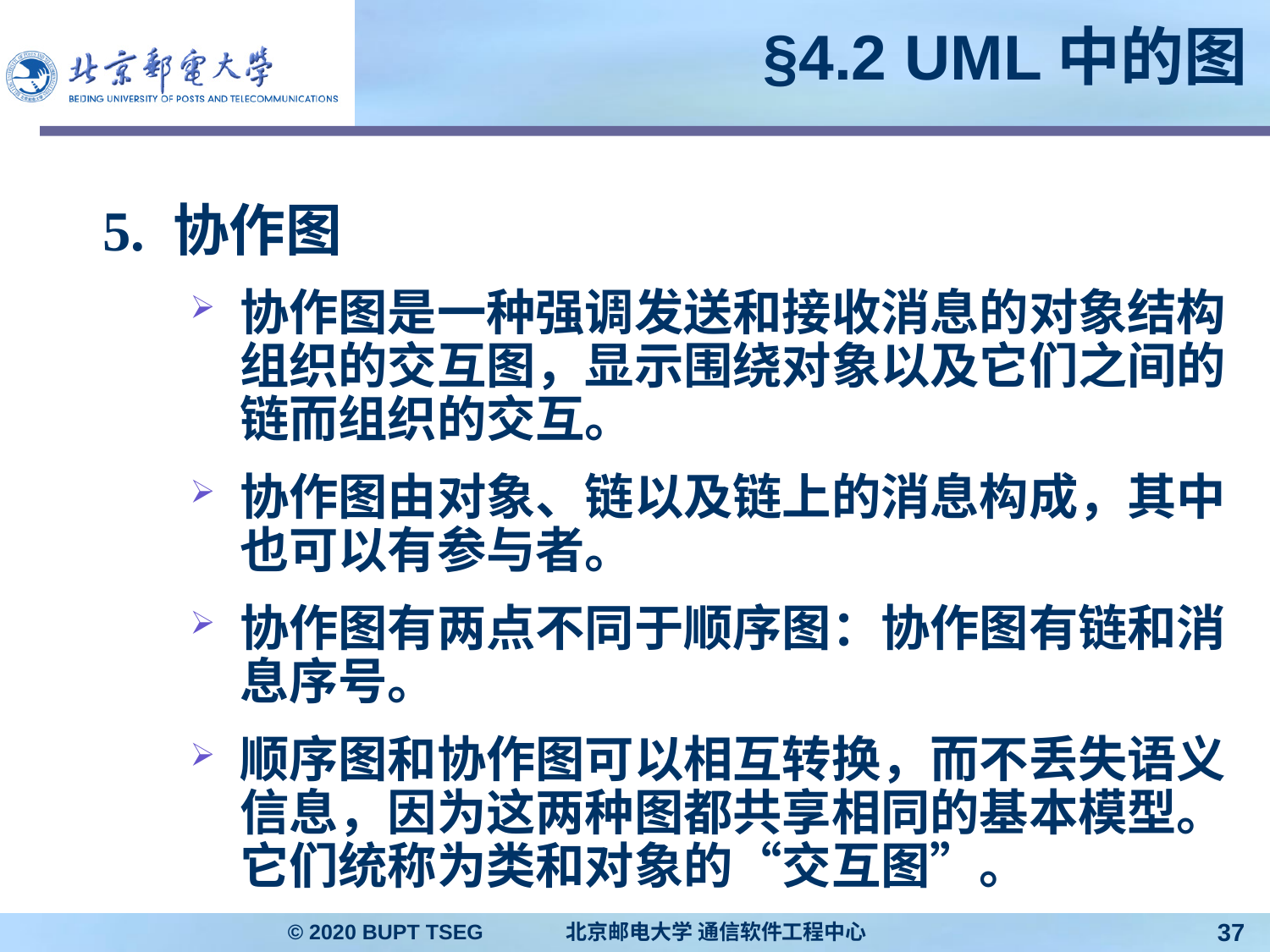

# §4.2 UML中的图
5. 协作图
协作图是一种强调发送和接收消息的对象结构组织的交互图，显示围绕对象以及它们之间的链而组织的交互。
协作图由对象、链以及链上的消息构成，其中也可以有参与者。
协作图有两点不同于顺序图：协作图有链和消息序号。
顺序图和协作图可以相互转换，而不丢失语义信息，因为这两种图都共享相同的基本模型。它们统称为类和对象的“交互图”。
© 2020 BUPT TSEG             北京邮电大学 通信软件工程中心